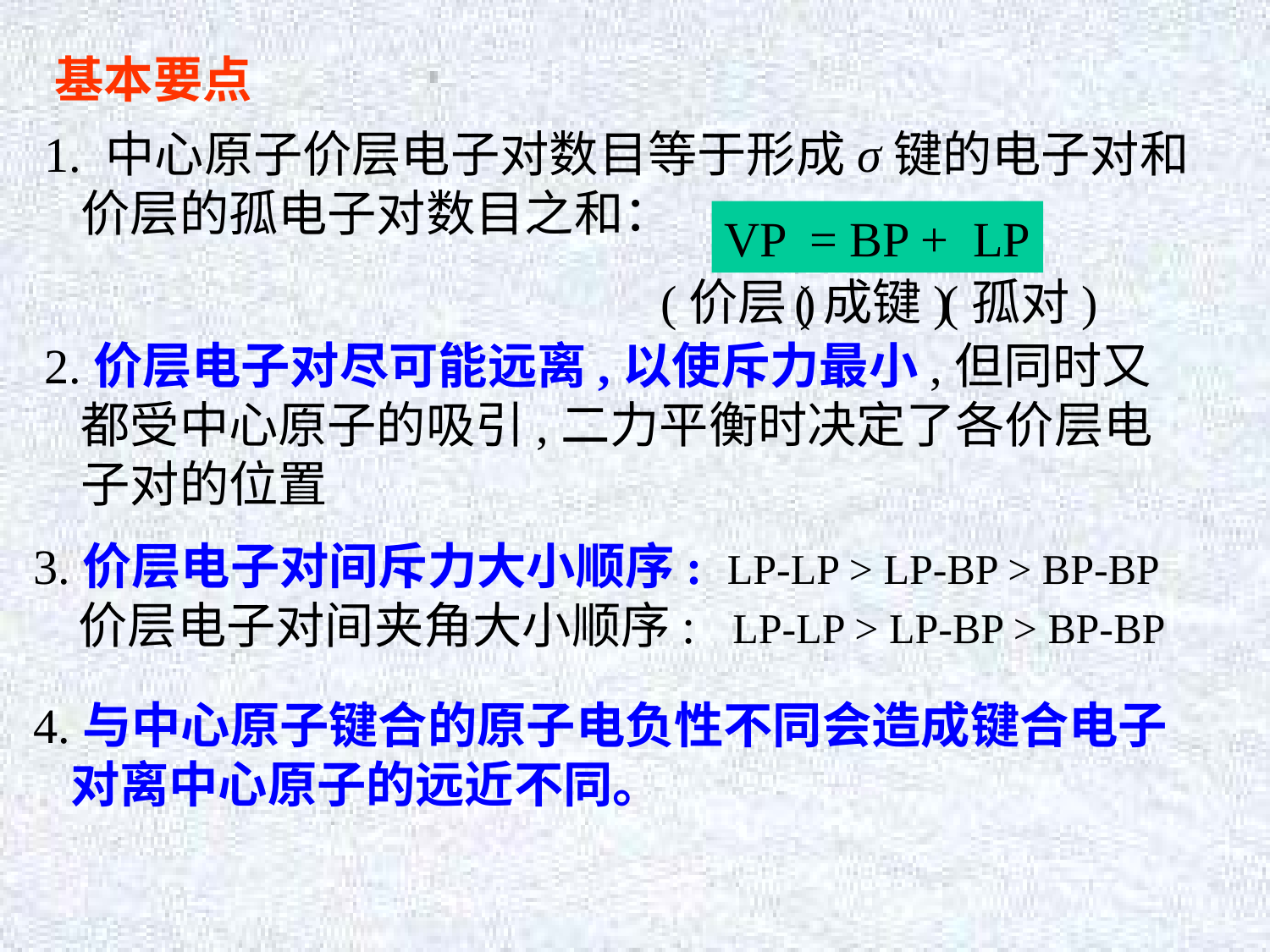

基本要点
1. 中心原子价层电子对数目等于形成σ键的电子对和价层的孤电子对数目之和：
VP  = BP +  LP
(价层)
(成键)
(孤对)
2.价层电子对尽可能远离,以使斥力最小,但同时又都受中心原子的吸引,二力平衡时决定了各价层电子对的位置
3.价层电子对间斥力大小顺序:  LP-LP > LP-BP > BP-BP
   价层电子对间夹角大小顺序:   LP-LP > LP-BP > BP-BP
4.与中心原子键合的原子电负性不同会造成键合电子对离中心原子的远近不同。